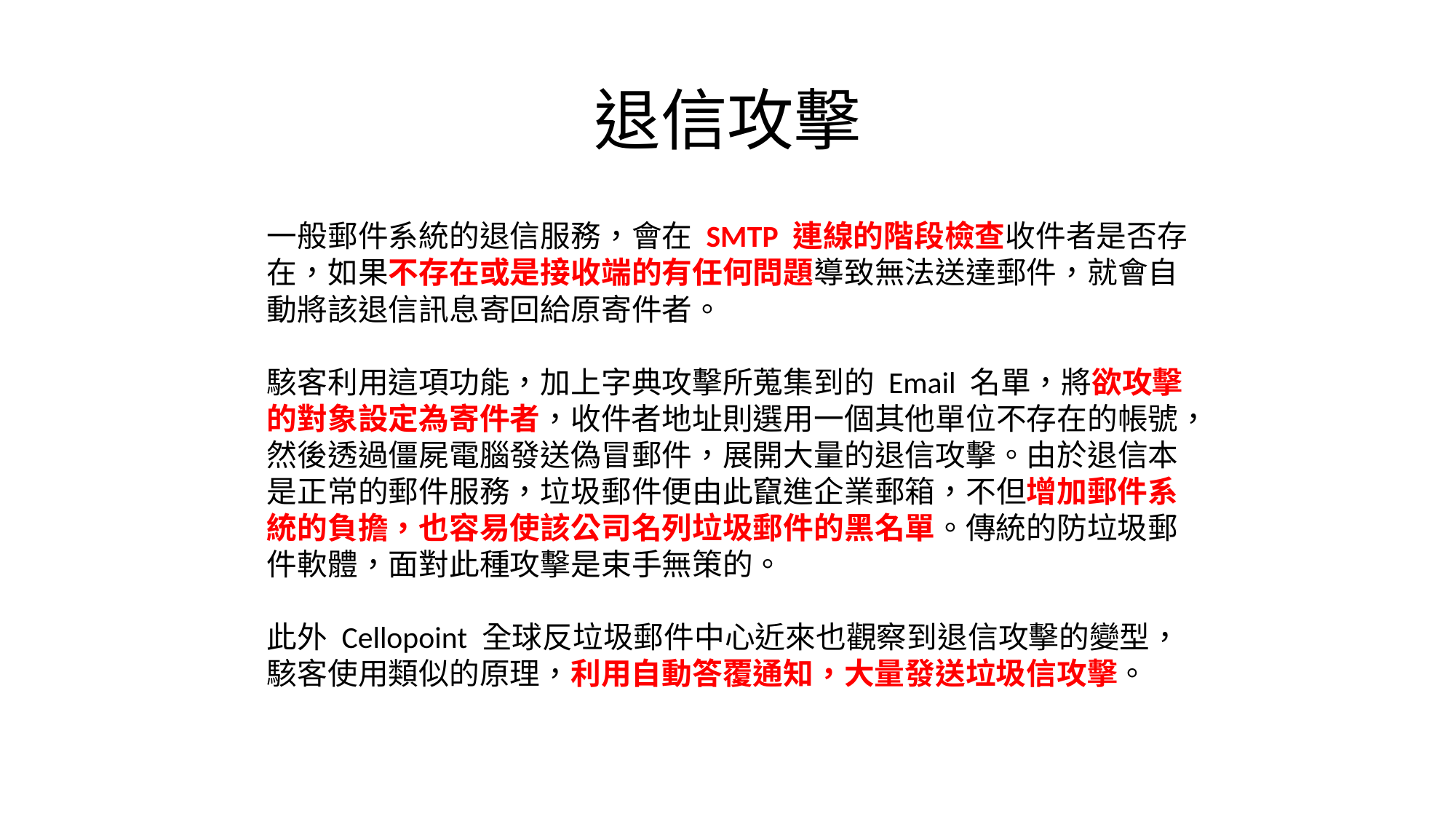

# 退信攻擊
一般郵件系統的退信服務，會在 SMTP 連線的階段檢查收件者是否存在，如果不存在或是接收端的有任何問題導致無法送達郵件，就會自動將該退信訊息寄回給原寄件者。

駭客利用這項功能，加上字典攻擊所蒐集到的 Email 名單，將欲攻擊的對象設定為寄件者，收件者地址則選用一個其他單位不存在的帳號，然後透過僵屍電腦發送偽冒郵件，展開大量的退信攻擊。由於退信本是正常的郵件服務，垃圾郵件便由此竄進企業郵箱，不但增加郵件系統的負擔，也容易使該公司名列垃圾郵件的黑名單。傳統的防垃圾郵件軟體，面對此種攻擊是束手無策的。

此外 Cellopoint 全球反垃圾郵件中心近來也觀察到退信攻擊的變型，駭客使用類似的原理，利用自動答覆通知，大量發送垃圾信攻擊。